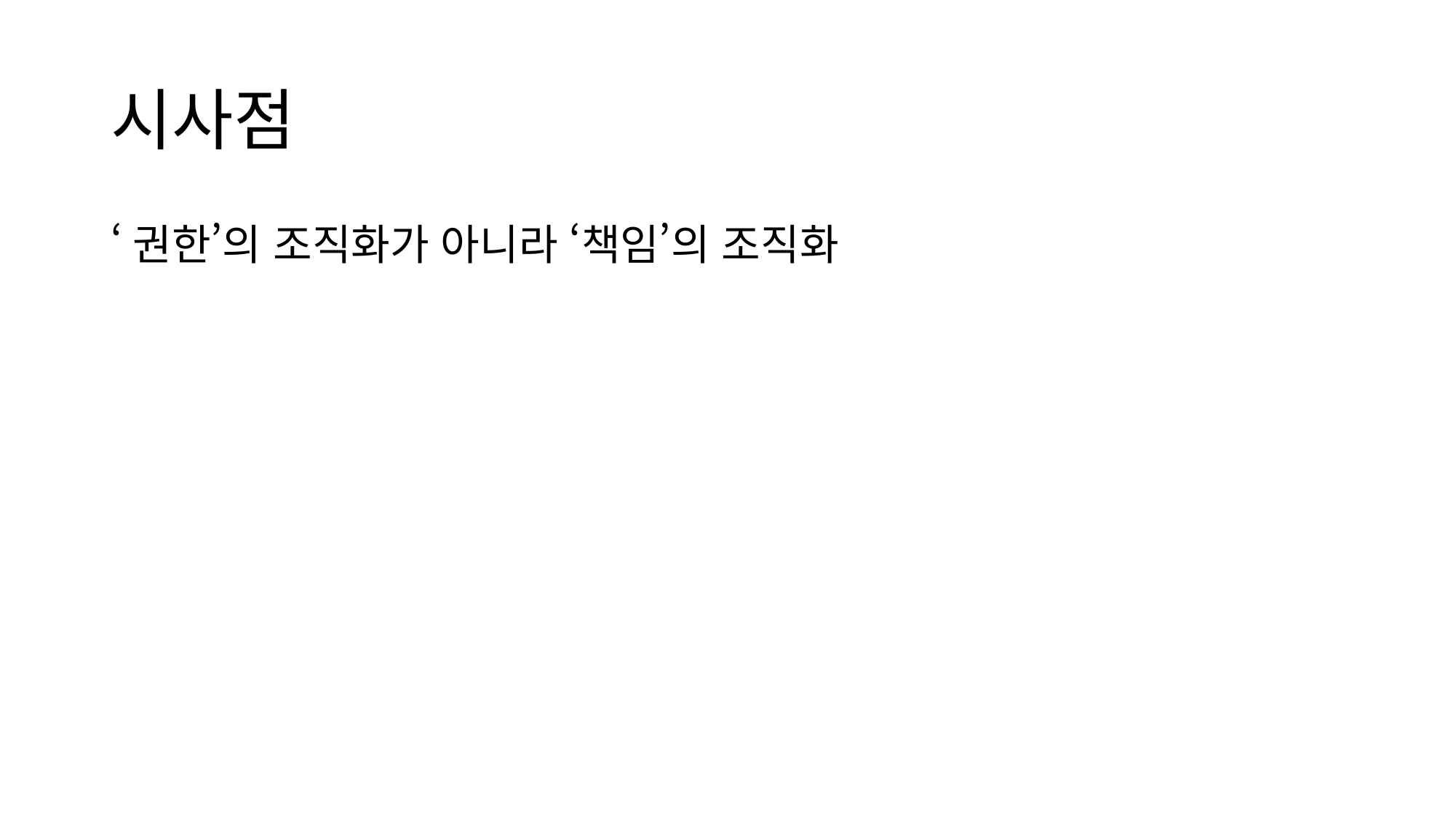

# 시사점
‘권한’의 조직화가 아니라 ‘책임’의 조직화